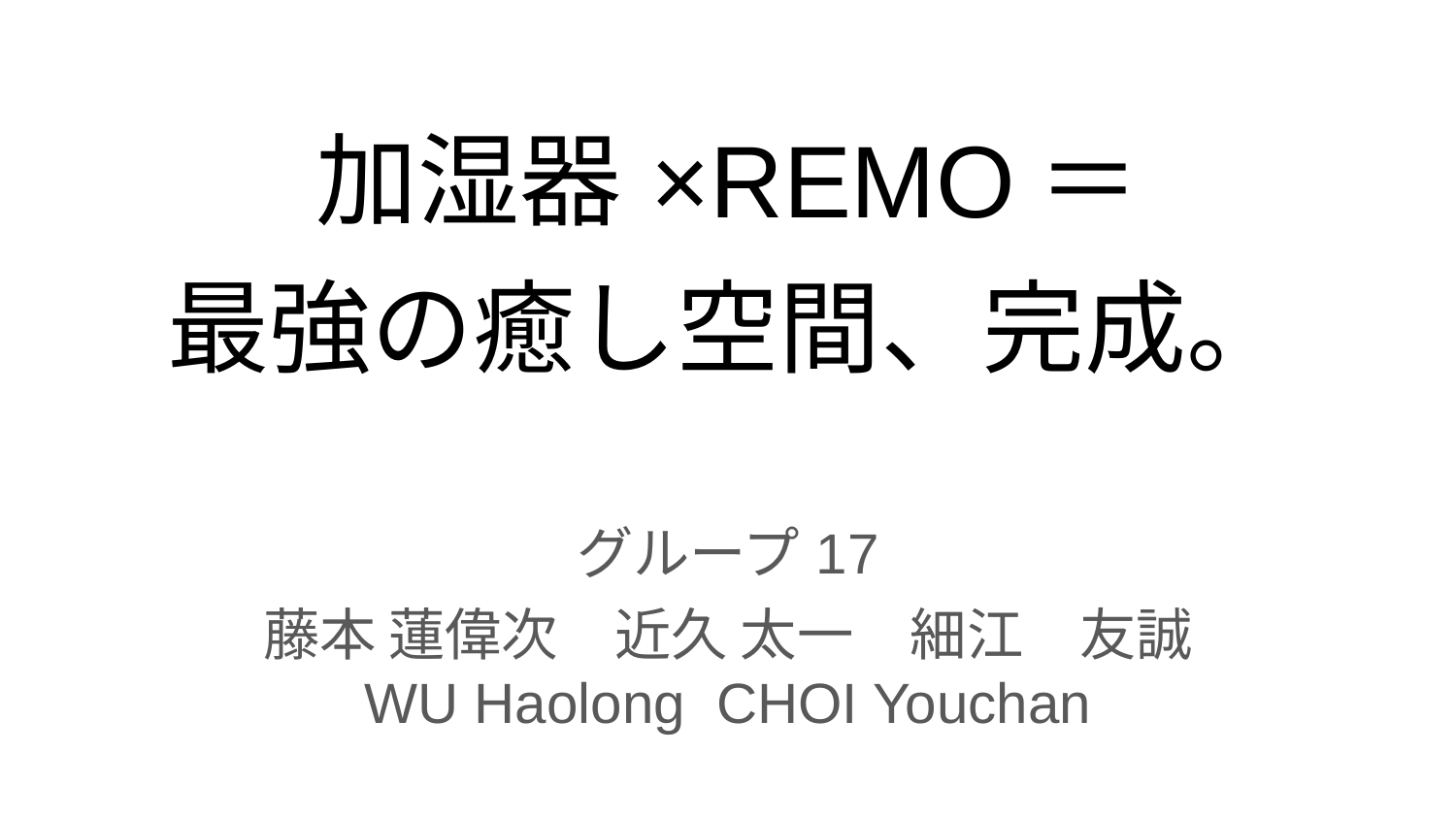

# 加湿器×REMO＝
最強の癒し空間、完成。
グループ17
藤本 蓮偉次　近久 太一　細江　友誠
WU Haolong  CHOI Youchan